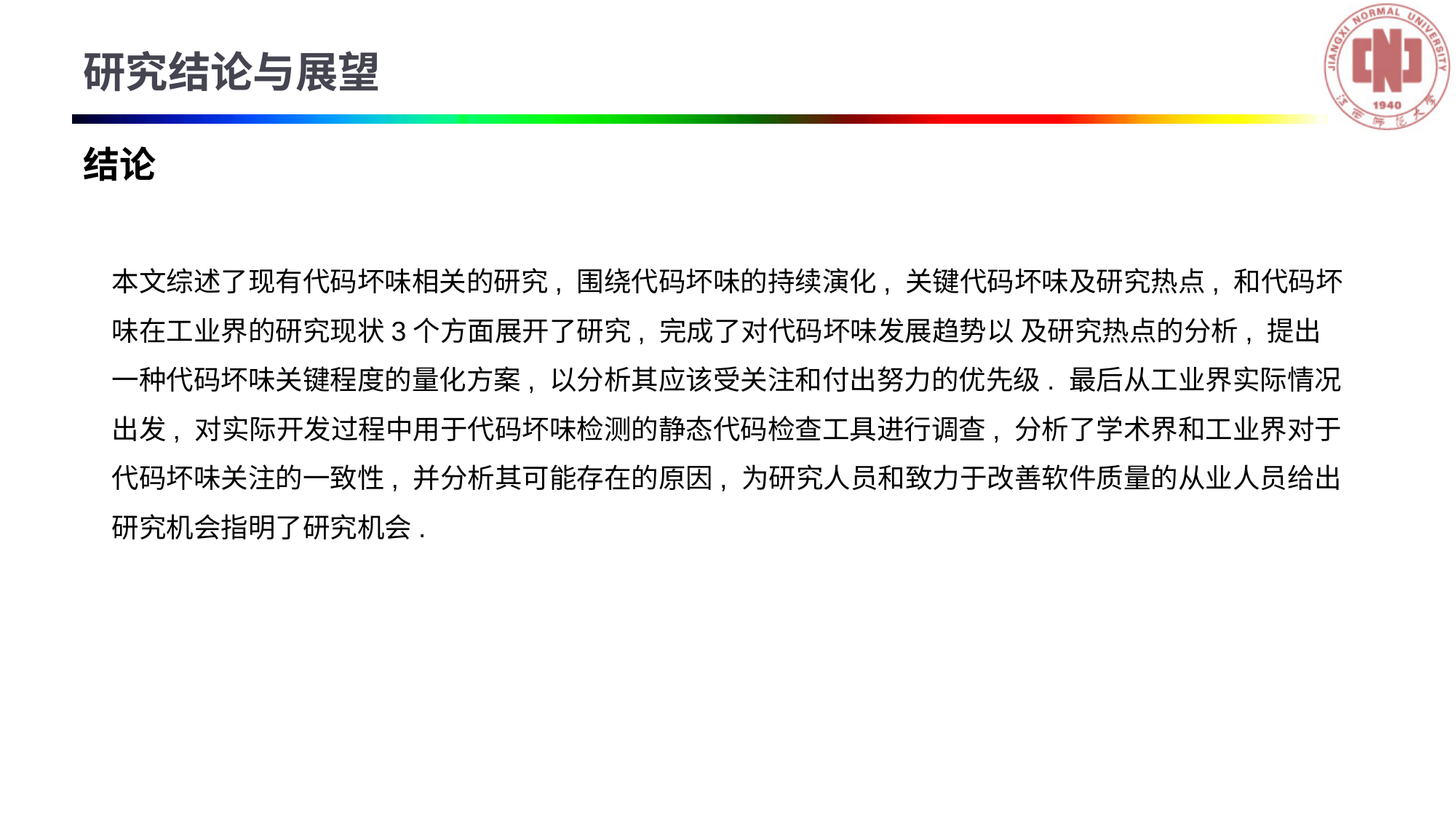

# 研究结论与展望
结论
本文综述了现有代码坏味相关的研究, 围绕代码坏味的持续演化, 关键代码坏味及研究热点, 和代码坏味在工业界的研究现状3个方面展开了研究, 完成了对代码坏味发展趋势以 及研究热点的分析, 提出一种代码坏味关键程度的量化方案, 以分析其应该受关注和付出努力的优先级. 最后从工业界实际情况出发, 对实际开发过程中用于代码坏味检测的静态代码检查工具进行调查, 分析了学术界和工业界对于代码坏味关注的一致性, 并分析其可能存在的原因, 为研究人员和致力于改善软件质量的从业人员给出研究机会指明了研究机会.
27